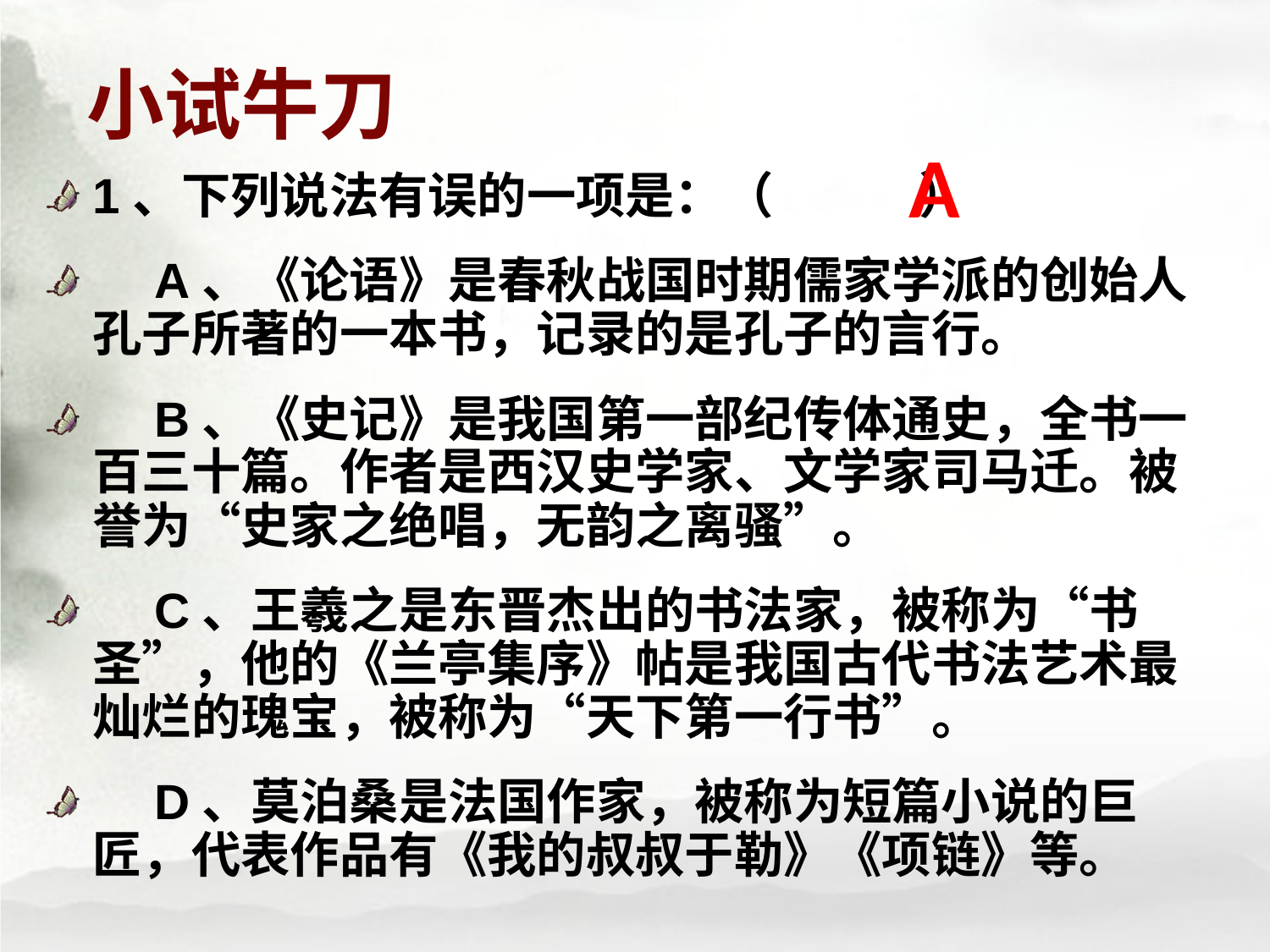

# 小试牛刀
A
1、下列说法有误的一项是：（             ）
　A、《论语》是春秋战国时期儒家学派的创始人孔子所著的一本书，记录的是孔子的言行。
　B、《史记》是我国第一部纪传体通史，全书一百三十篇。作者是西汉史学家、文学家司马迁。被誉为“史家之绝唱，无韵之离骚”。
　C、王羲之是东晋杰出的书法家，被称为“书圣”，他的《兰亭集序》帖是我国古代书法艺术最灿烂的瑰宝，被称为“天下第一行书”。
　D、莫泊桑是法国作家，被称为短篇小说的巨匠，代表作品有《我的叔叔于勒》《项链》等。